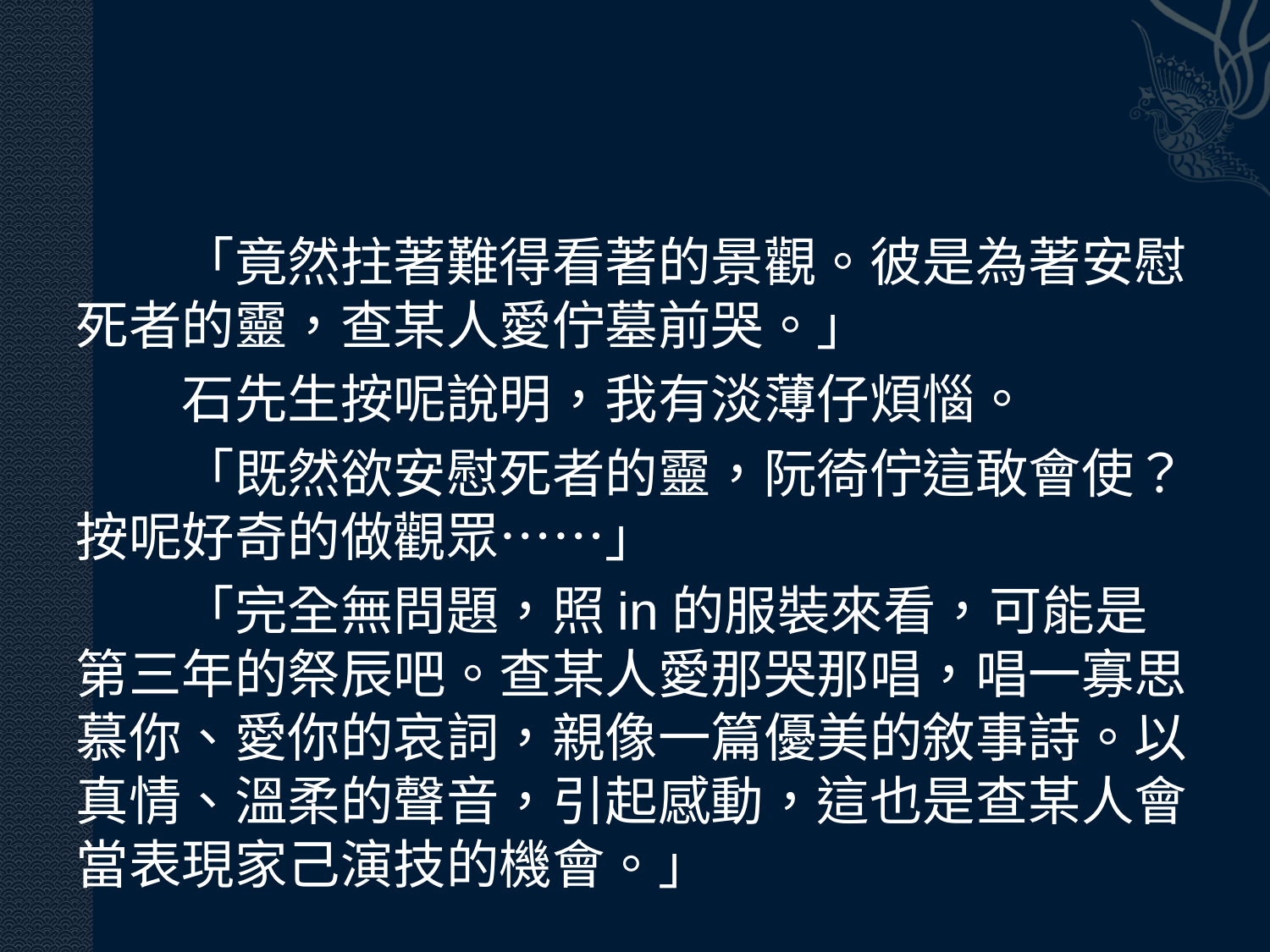

#
　　「竟然拄著難得看著的景觀。彼是為著安慰死者的靈，查某人愛佇墓前哭。」
　　石先生按呢說明，我有淡薄仔煩惱。
　　「既然欲安慰死者的靈，阮徛佇這敢會使？按呢好奇的做觀眾……」
　　「完全無問題，照in的服裝來看，可能是第三年的祭辰吧。查某人愛那哭那唱，唱一寡思慕你、愛你的哀詞，親像一篇優美的敘事詩。以真情、溫柔的聲音，引起感動，這也是查某人會當表現家己演技的機會。」